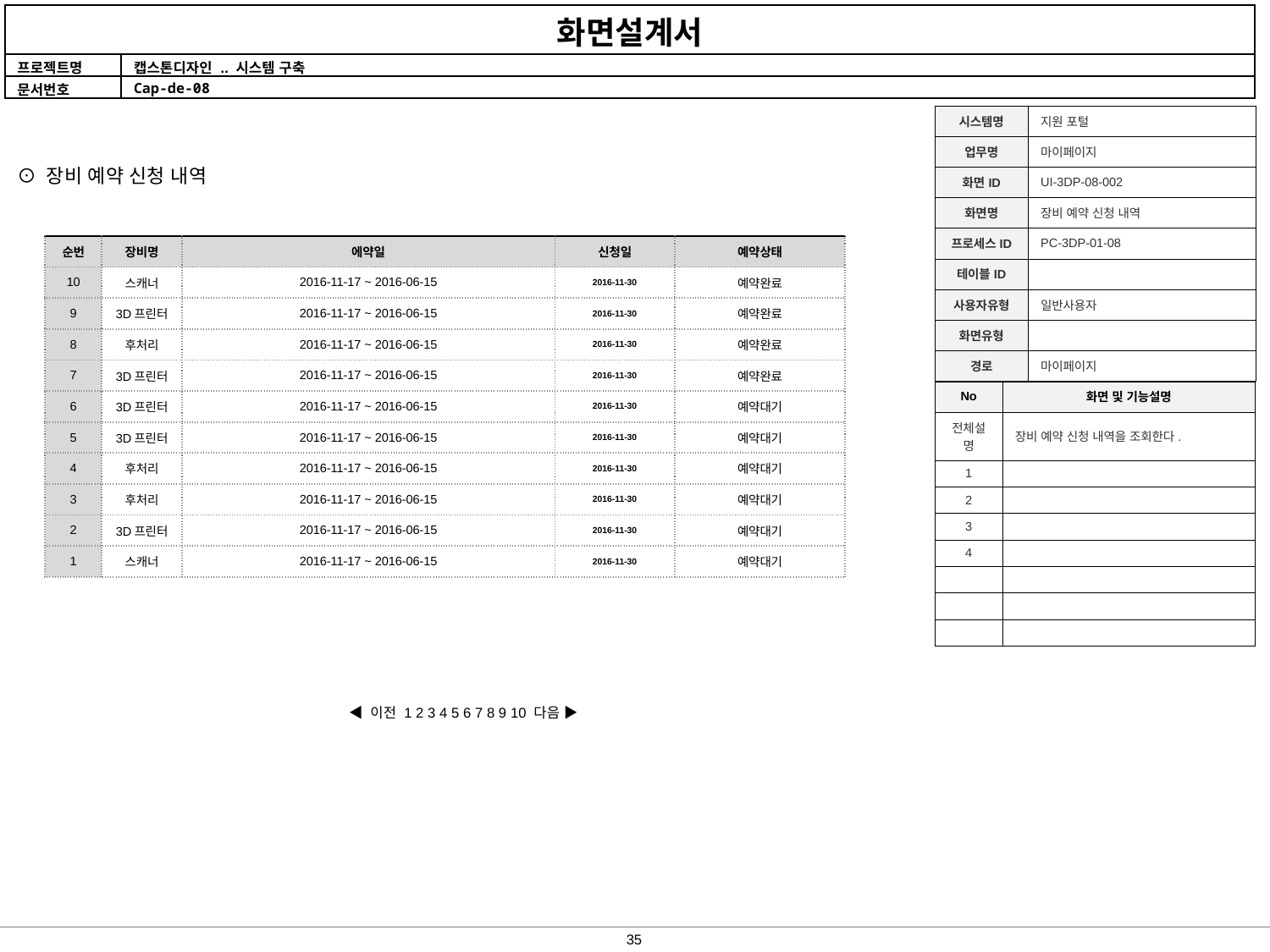

| 시스템명 | 지원 포털 |
| --- | --- |
| 업무명 | 마이페이지 |
| 화면ID | UI-3DP-08-002 |
| 화면명 | 장비 예약 신청 내역 |
| 프로세스ID | PC-3DP-01-08 |
| 테이블ID |  |
| 사용자유형 | 일반사용자 |
| 화면유형 |  |
| 경로 | 마이페이지 |
⊙ 장비 예약 신청 내역
| 순번 | 장비명 | 에약일 | 신청일 | 예약상태 |
| --- | --- | --- | --- | --- |
| 10 | 스캐너 | 2016-11-17 ~ 2016-06-15 | 2016-11-30 | 예약완료 |
| 9 | 3D프린터 | 2016-11-17 ~ 2016-06-15 | 2016-11-30 | 예약완료 |
| 8 | 후처리 | 2016-11-17 ~ 2016-06-15 | 2016-11-30 | 예약완료 |
| 7 | 3D프린터 | 2016-11-17 ~ 2016-06-15 | 2016-11-30 | 예약완료 |
| 6 | 3D프린터 | 2016-11-17 ~ 2016-06-15 | 2016-11-30 | 예약대기 |
| 5 | 3D프린터 | 2016-11-17 ~ 2016-06-15 | 2016-11-30 | 예약대기 |
| 4 | 후처리 | 2016-11-17 ~ 2016-06-15 | 2016-11-30 | 예약대기 |
| 3 | 후처리 | 2016-11-17 ~ 2016-06-15 | 2016-11-30 | 예약대기 |
| 2 | 3D프린터 | 2016-11-17 ~ 2016-06-15 | 2016-11-30 | 예약대기 |
| 1 | 스캐너 | 2016-11-17 ~ 2016-06-15 | 2016-11-30 | 예약대기 |
| No | 화면 및 기능설명 |
| --- | --- |
| 전체설명 | 장비 예약 신청 내역을 조회한다. |
| 1 |  |
| 2 |  |
| 3 |  |
| 4 |  |
|  |  |
|  |  |
|  |  |
◀ 이전 1 2 3 4 5 6 7 8 9 10 다음 ▶